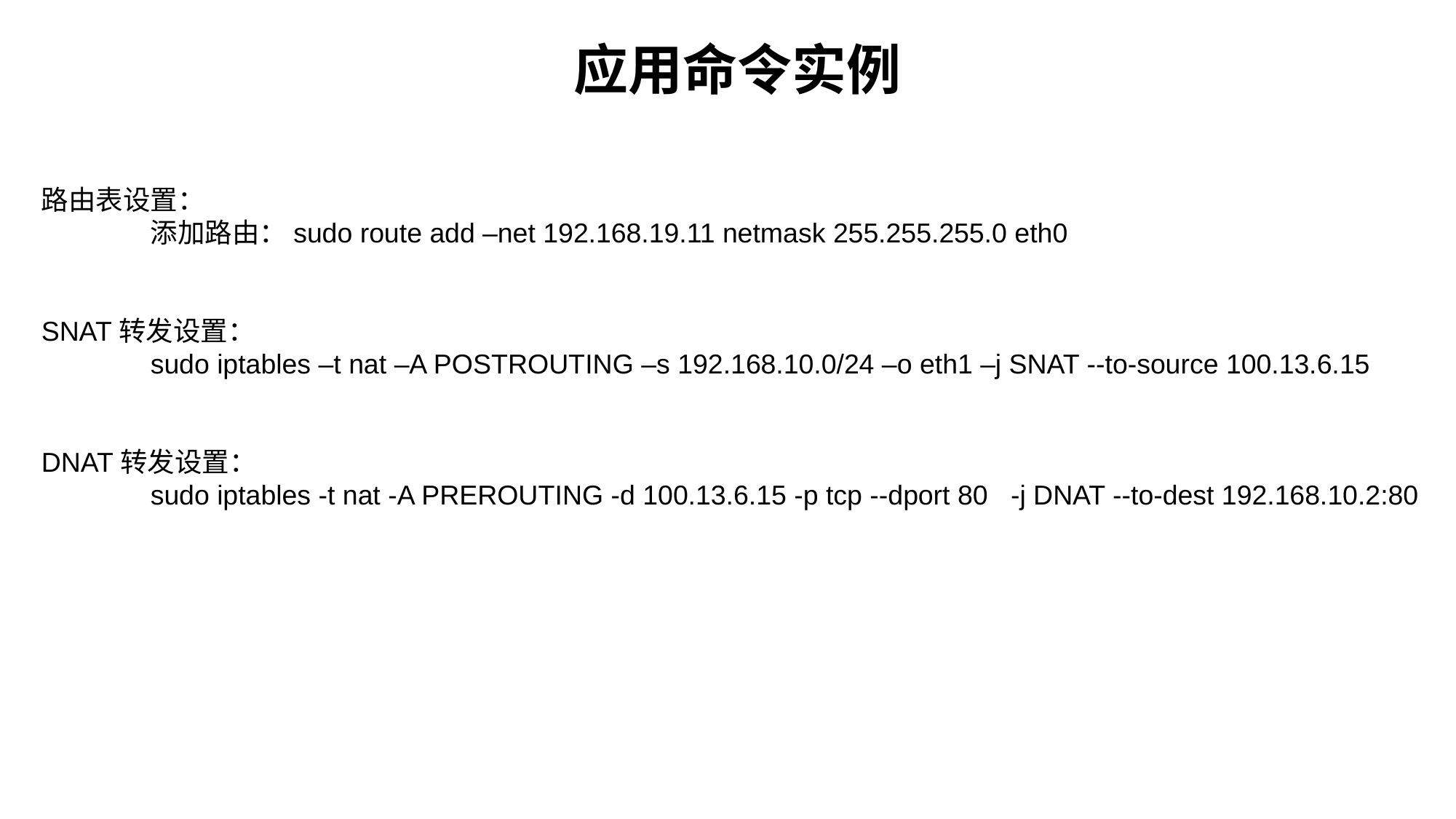

应用命令实例
路由表设置：
	添加路由：sudo route add –net 192.168.19.11 netmask 255.255.255.0 eth0

SNAT转发设置：
	sudo iptables –t nat –A POSTROUTING –s 192.168.10.0/24 –o eth1 –j SNAT --to-source 100.13.6.15

DNAT转发设置：
	sudo iptables -t nat -A PREROUTING -d 100.13.6.15 -p tcp --dport 80   -j DNAT --to-dest 192.168.10.2:80